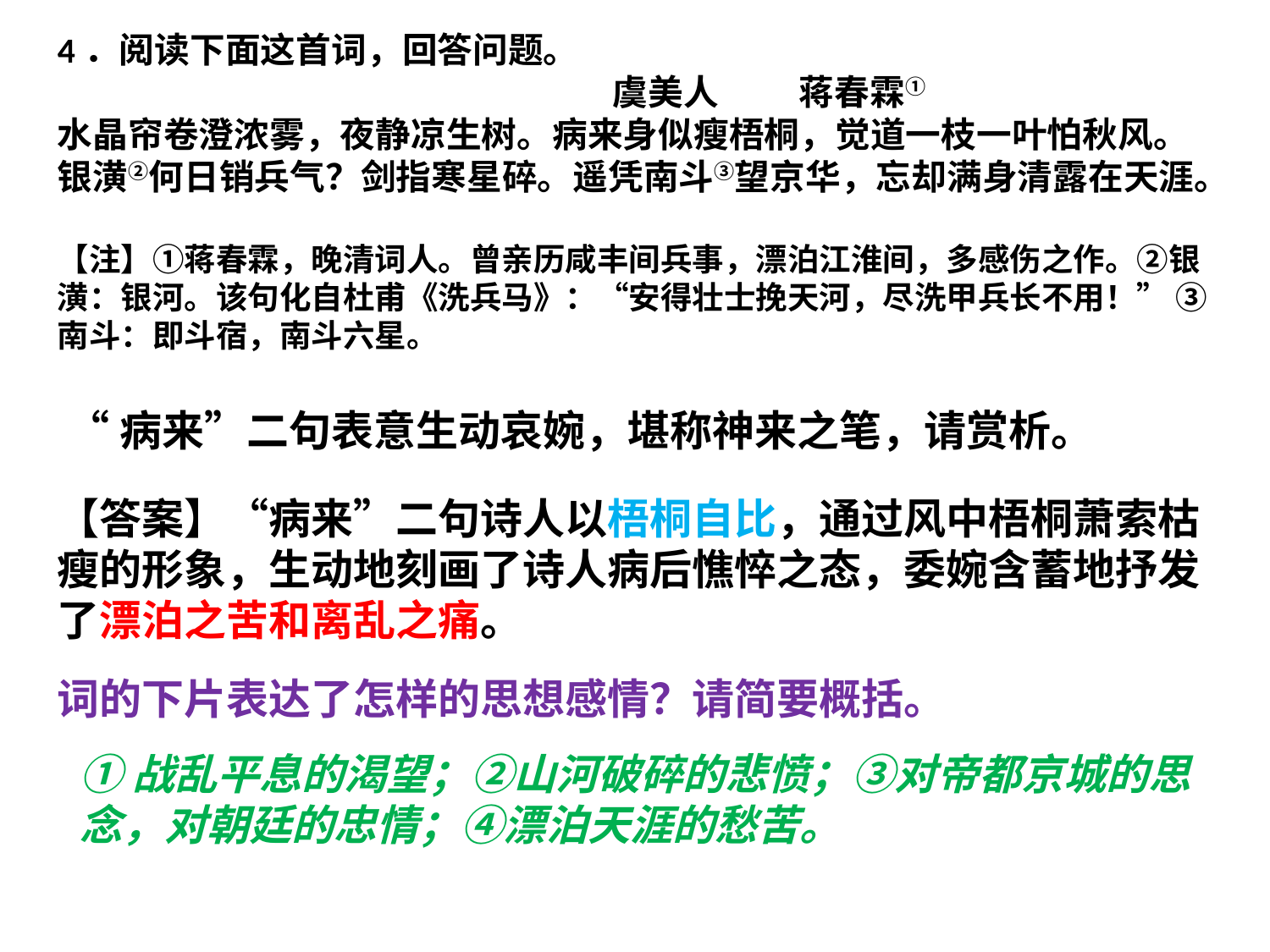

4．阅读下面这首词，回答问题。
                                                                    虞美人          蒋春霖①
水晶帘卷澄浓雾，夜静凉生树。病来身似瘦梧桐，觉道一枝一叶怕秋风。
银潢②何日销兵气？剑指寒星碎。遥凭南斗③望京华，忘却满身清露在天涯。

【注】①蒋春霖，晚清词人。曾亲历咸丰间兵事，漂泊江淮间，多感伤之作。②银潢：银河。该句化自杜甫《洗兵马》：“安得壮士挽天河，尽洗甲兵长不用！” ③南斗：即斗宿，南斗六星。
“病来”二句表意生动哀婉，堪称神来之笔，请赏析。
【答案】“病来”二句诗人以梧桐自比，通过风中梧桐萧索枯瘦的形象，生动地刻画了诗人病后憔悴之态，委婉含蓄地抒发了漂泊之苦和离乱之痛。
词的下片表达了怎样的思想感情？请简要概括。
①战乱平息的渴望；②山河破碎的悲愤；③对帝都京城的思念，对朝廷的忠情；④漂泊天涯的愁苦。